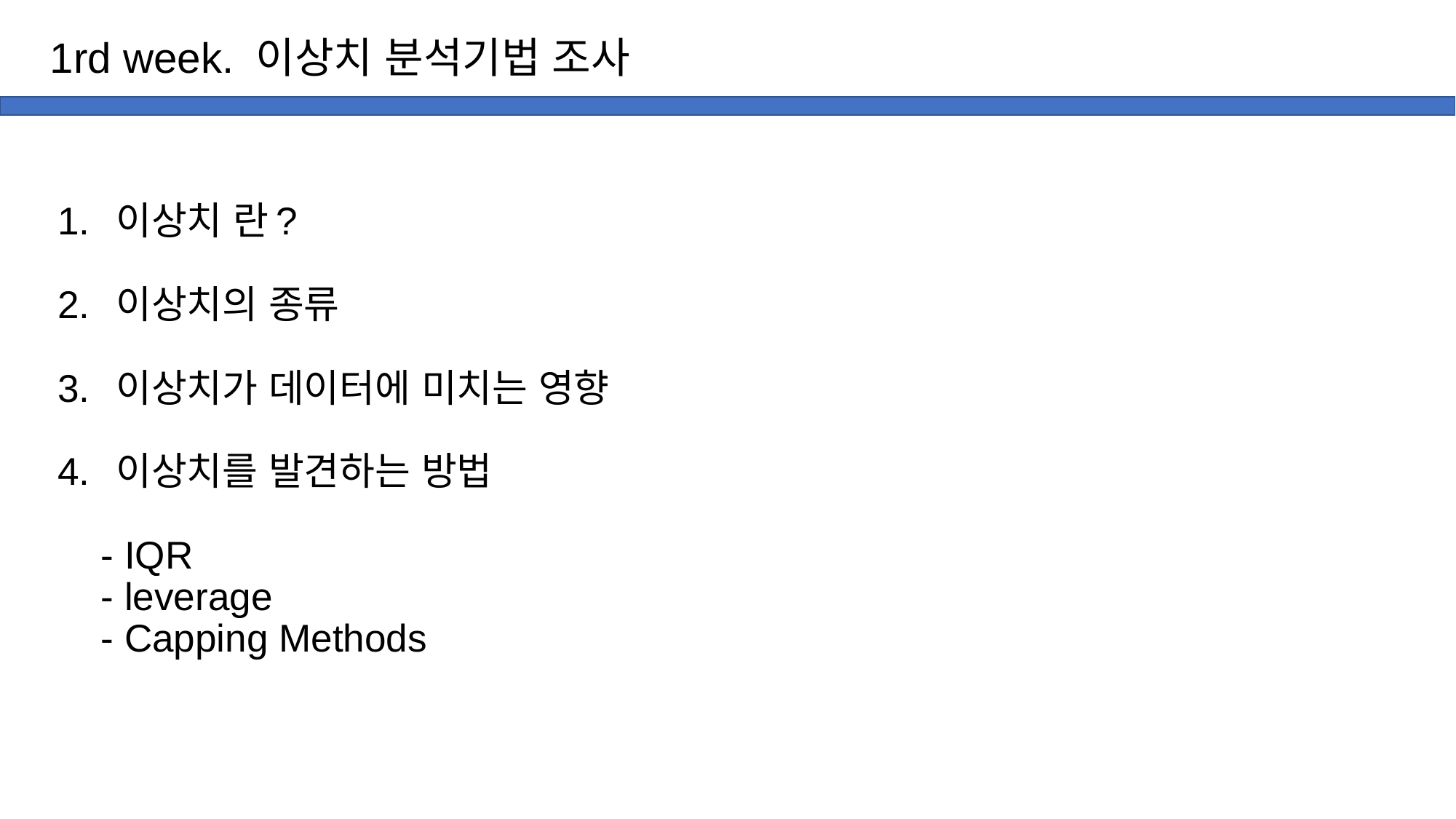

1rd week. 이상치 분석기법 조사

#
이상치 란?

이상치의 종류

이상치가 데이터에 미치는 영향

이상치를 발견하는 방법

    - IQR
    - leverage
    - Capping Methods